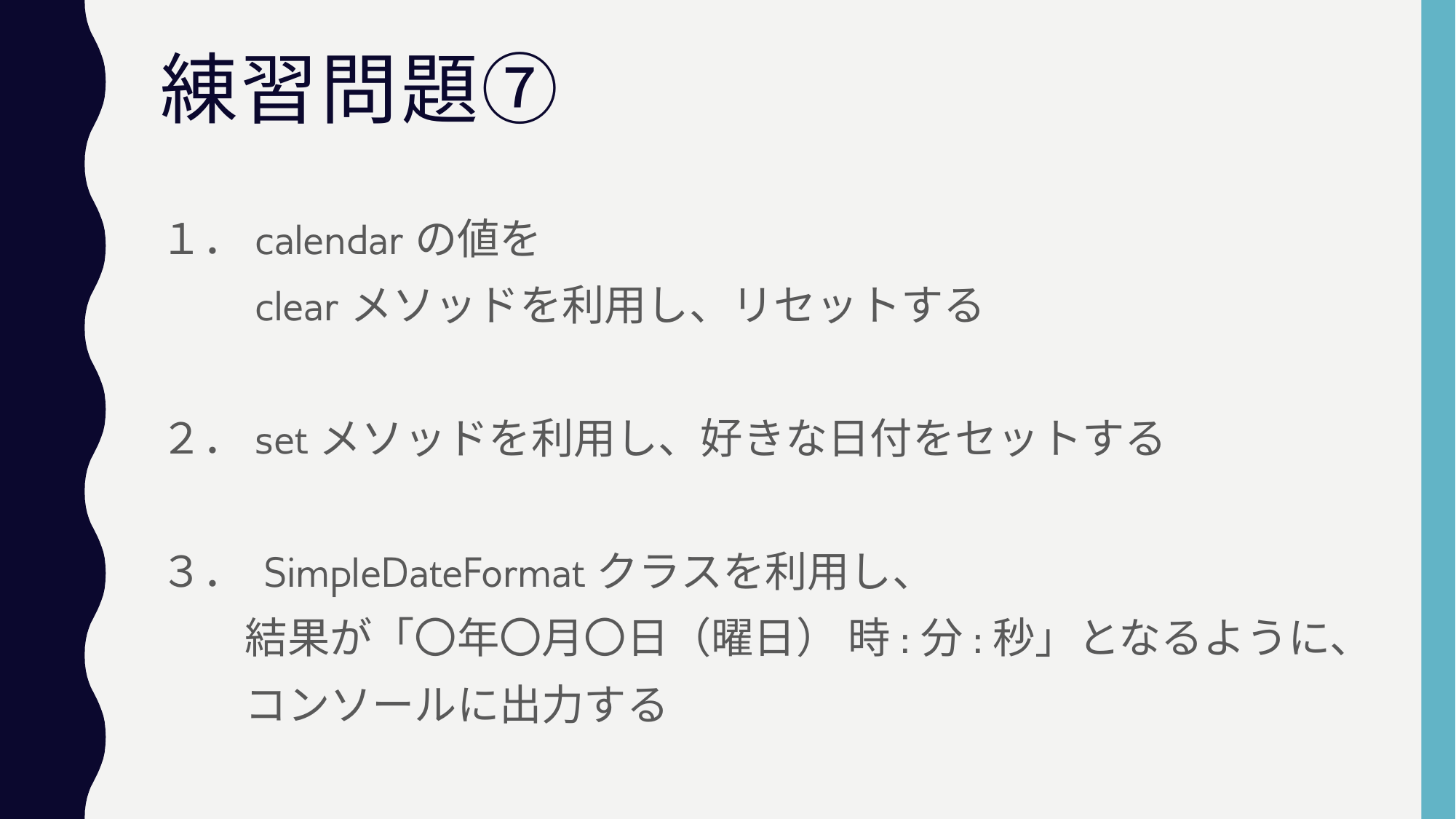

# 練習問題⑦
１．calendarの値を
　　clearメソッドを利用し、リセットする

２．setメソッドを利用し、好きな日付をセットする

３． SimpleDateFormatクラスを利用し、
　　結果が「〇年〇月〇日（曜日） 時:分:秒」となるように、
　　コンソールに出力する